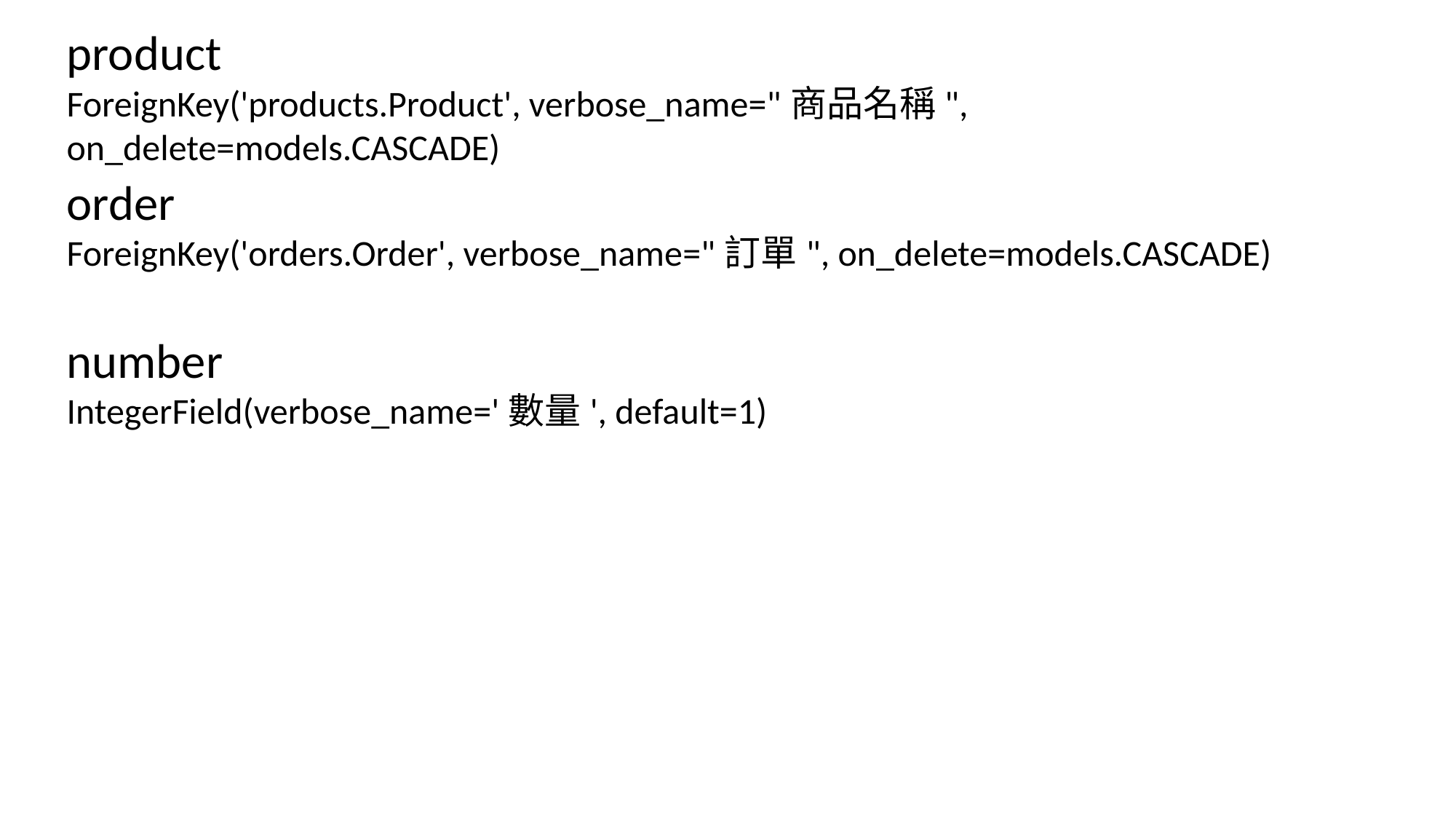

product
ForeignKey('products.Product', verbose_name="商品名稱", on_delete=models.CASCADE)
order
ForeignKey('orders.Order', verbose_name="訂單", on_delete=models.CASCADE)
number
IntegerField(verbose_name='數量', default=1)